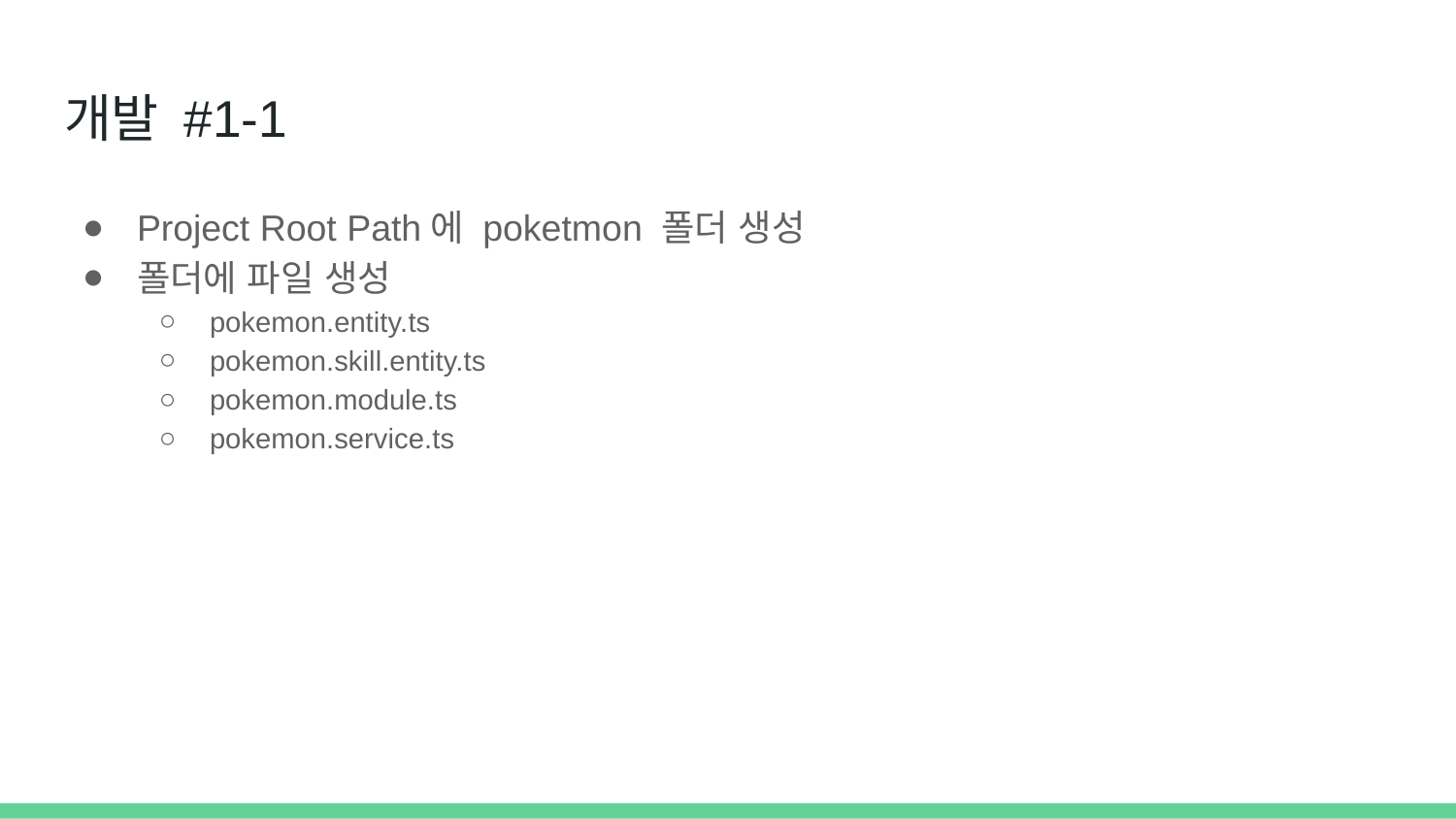

# 개발 #1-1
Project Root Path에 poketmon 폴더 생성
폴더에 파일 생성
pokemon.entity.ts
pokemon.skill.entity.ts
pokemon.module.ts
pokemon.service.ts